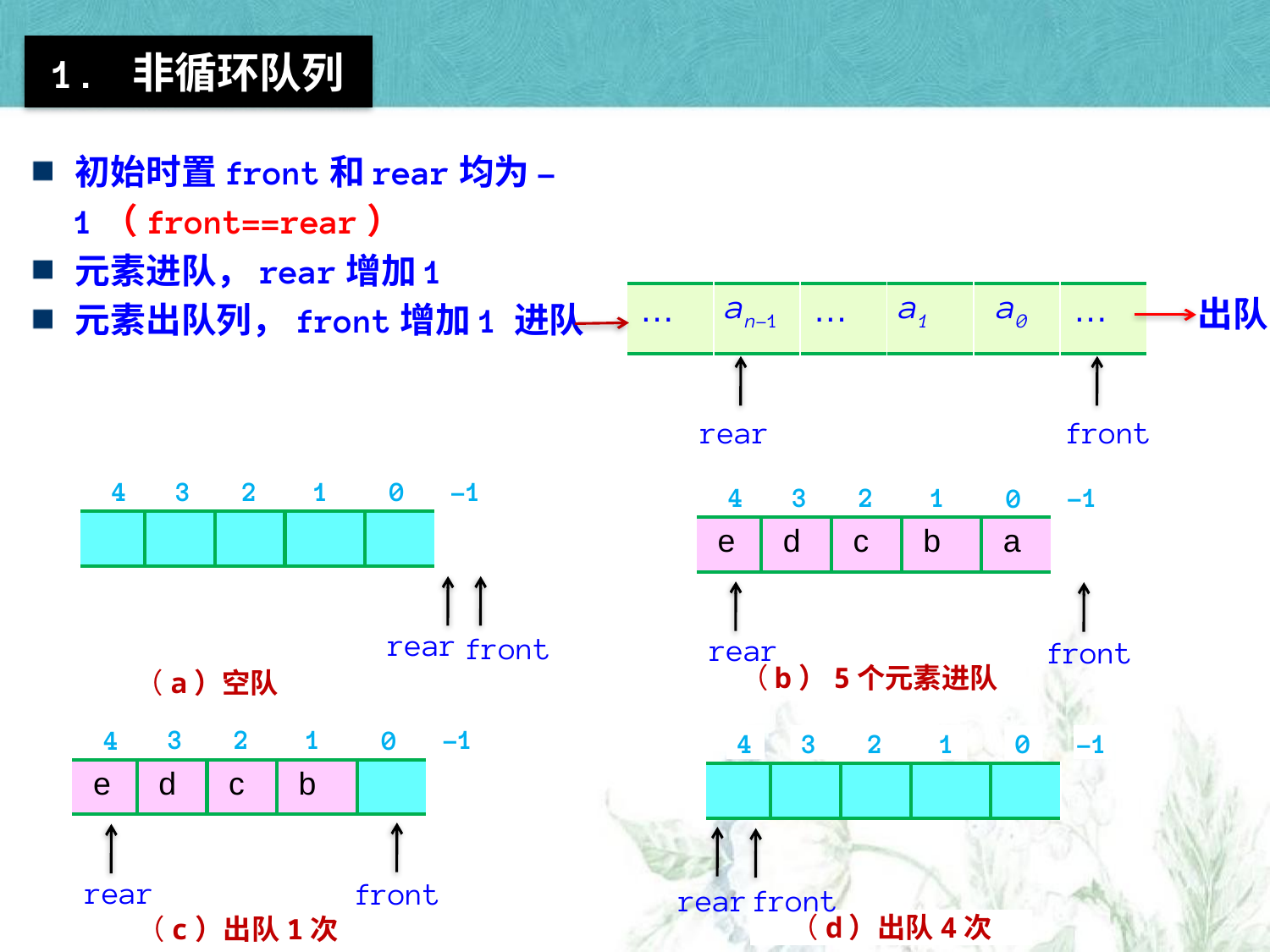

1. 非循环队列
初始时置front和rear均为-1（front==rear）
元素进队，rear增加1
元素出队列，front增加1
| … | an-1 | … | a1 | a0 | … |
| --- | --- | --- | --- | --- | --- |
出队
进队
rear
front
3
2
1
-1
4
0
3
2
1
-1
4
0
|  |  |  |  |  |
| --- | --- | --- | --- | --- |
| e | d | c | b | a |
| --- | --- | --- | --- | --- |
rear
front
rear
front
（b）5个元素进队
（a）空队
3
2
1
-1
4
0
3
2
1
-1
4
0
| e | d | c | b |  |
| --- | --- | --- | --- | --- |
|  |  |  |  |  |
| --- | --- | --- | --- | --- |
rear
front
rear
front
（d）出队4次
（c）出队1次